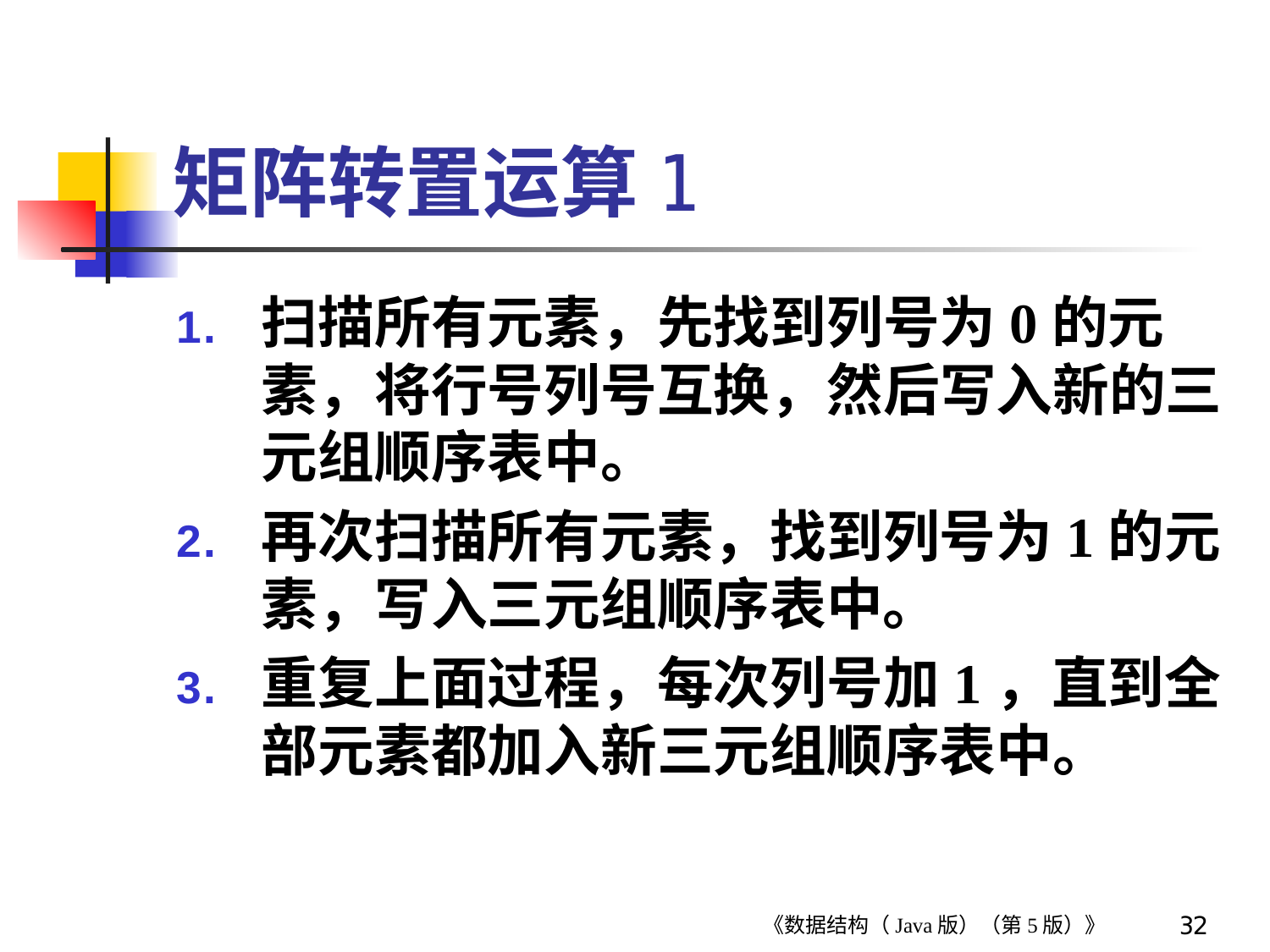

# 矩阵转置运算1
扫描所有元素，先找到列号为0的元素，将行号列号互换，然后写入新的三元组顺序表中。
再次扫描所有元素，找到列号为1的元素，写入三元组顺序表中。
重复上面过程，每次列号加1，直到全部元素都加入新三元组顺序表中。
32
《数据结构（Java版）（第5版）》